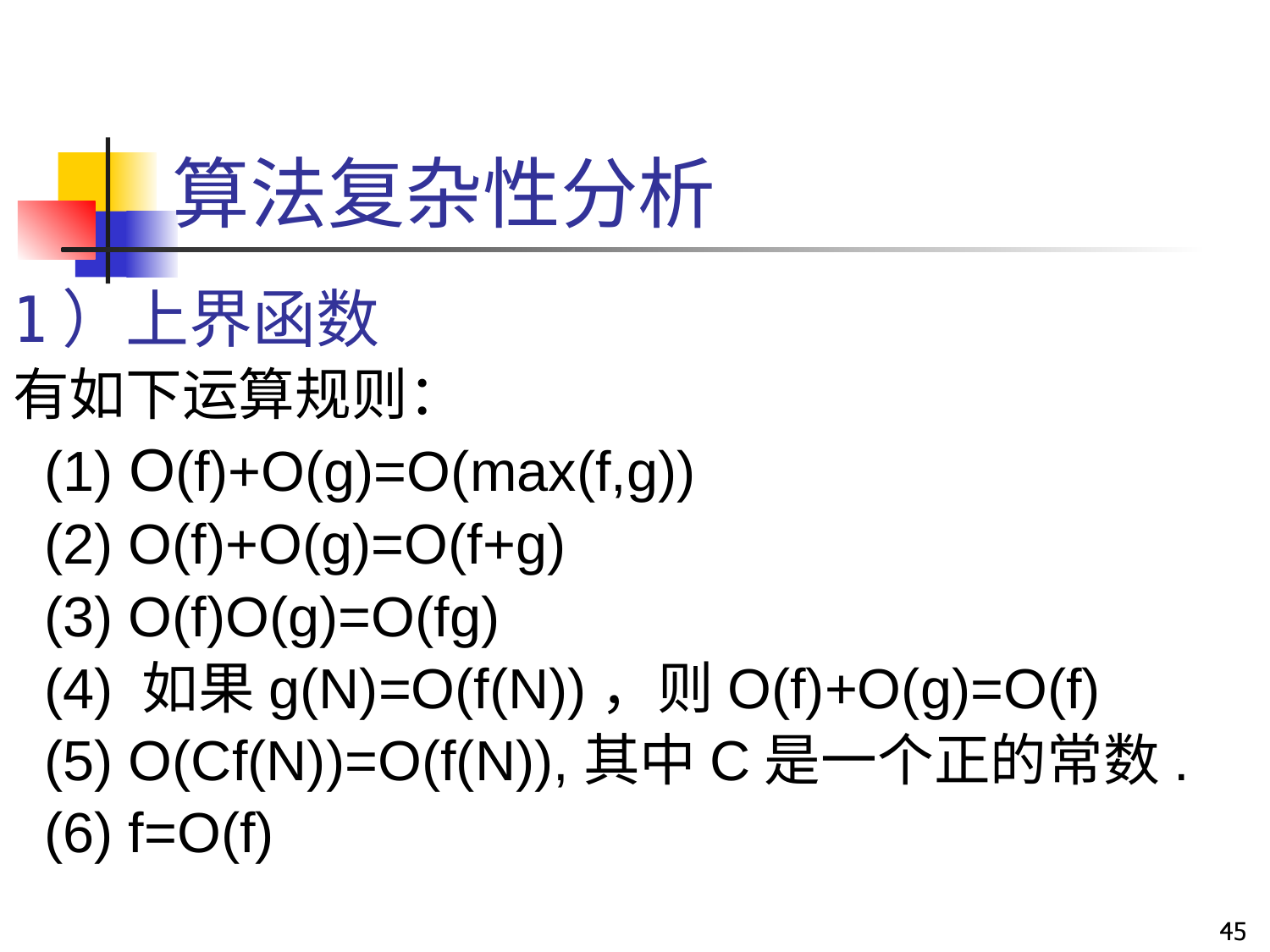

# 算法复杂性分析
1）上界函数
有如下运算规则：
  (1) Ο(f)+Ο(g)=Ο(max(f,g))
  (2) Ο(f)+Ο(g)=Ο(f+g)
  (3) Ο(f)Ο(g)=Ο(fg)
  (4) 如果g(N)=Ο(f(N))，则Ο(f)+Ο(g)=Ο(f)
  (5) Ο(Cf(N))=Ο(f(N)),其中C是一个正的常数.
  (6) f=Ο(f)
45